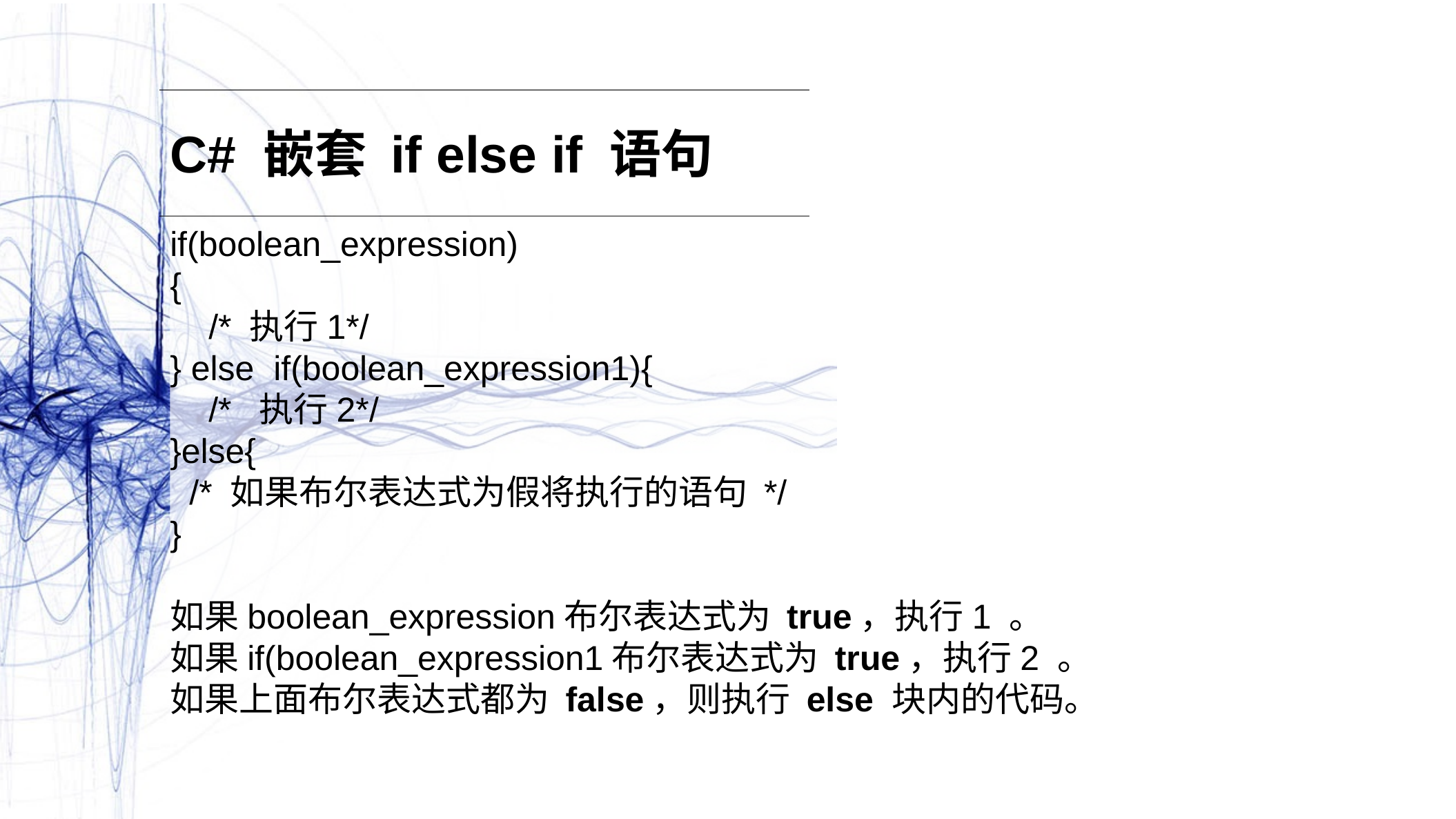

C# 嵌套 if else if 语句

if(boolean_expression)
{
    /* 执行1*/
} else  if(boolean_expression1){
    /*  执行2*/
}else{
  /* 如果布尔表达式为假将执行的语句 */
}

如果boolean_expression布尔表达式为 true，执行1 。
如果if(boolean_expression1布尔表达式为 true，执行2 。
如果上面布尔表达式都为 false，则执行 else 块内的代码。